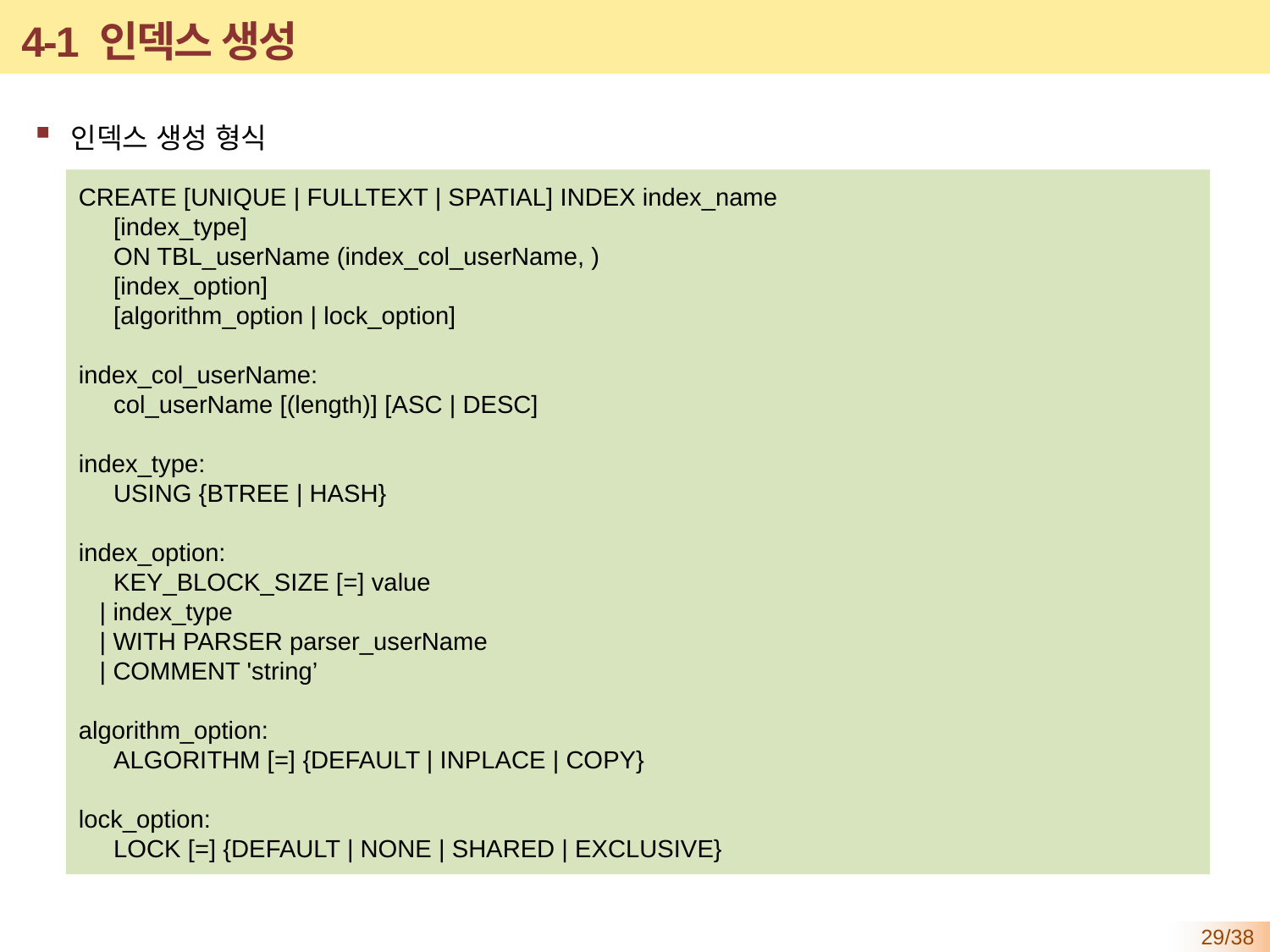

# 4-1 인덱스 생성
인덱스 생성 형식

CREATE [UNIQUE | FULLTEXT | SPATIAL] INDEX index_name
     [index_type]
     ON TBL_userName (index_col_userName, )
     [index_option]
     [algorithm_option | lock_option]

index_col_userName:
     col_userName [(length)] [ASC | DESC]

index_type:
     USING {BTREE | HASH}

index_option:
     KEY_BLOCK_SIZE [=] value
   | index_type
   | WITH PARSER parser_userName
   | COMMENT 'string’

algorithm_option:
     ALGORITHM [=] {DEFAULT | INPLACE | COPY}

lock_option:
     LOCK [=] {DEFAULT | NONE | SHARED | EXCLUSIVE}